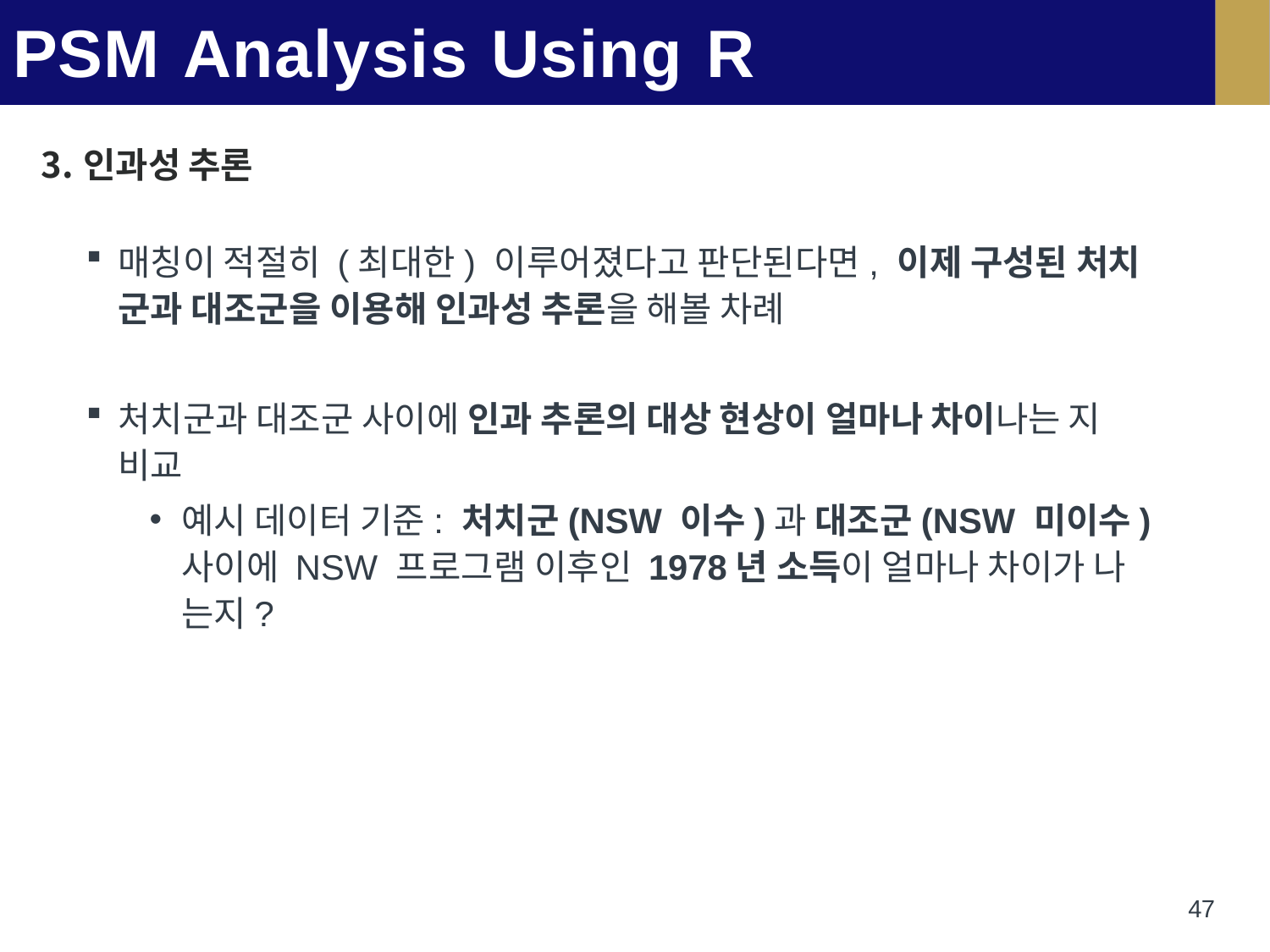

# PSM Analysis Using R
인과성 추론

매칭이 적절히 (최대한) 이루어졌다고 판단된다면, 이제 구성된 처치 군과 대조군을 이용해 인과성 추론을 해볼 차례
처치군과 대조군 사이에 인과 추론의 대상 현상이 얼마나 차이나는 지 비교
예시 데이터 기준: 처치군(NSW 이수)과 대조군(NSW 미이수) 사이에 NSW 프로그램 이후인 1978년 소득이 얼마나 차이가 나 는지?
47